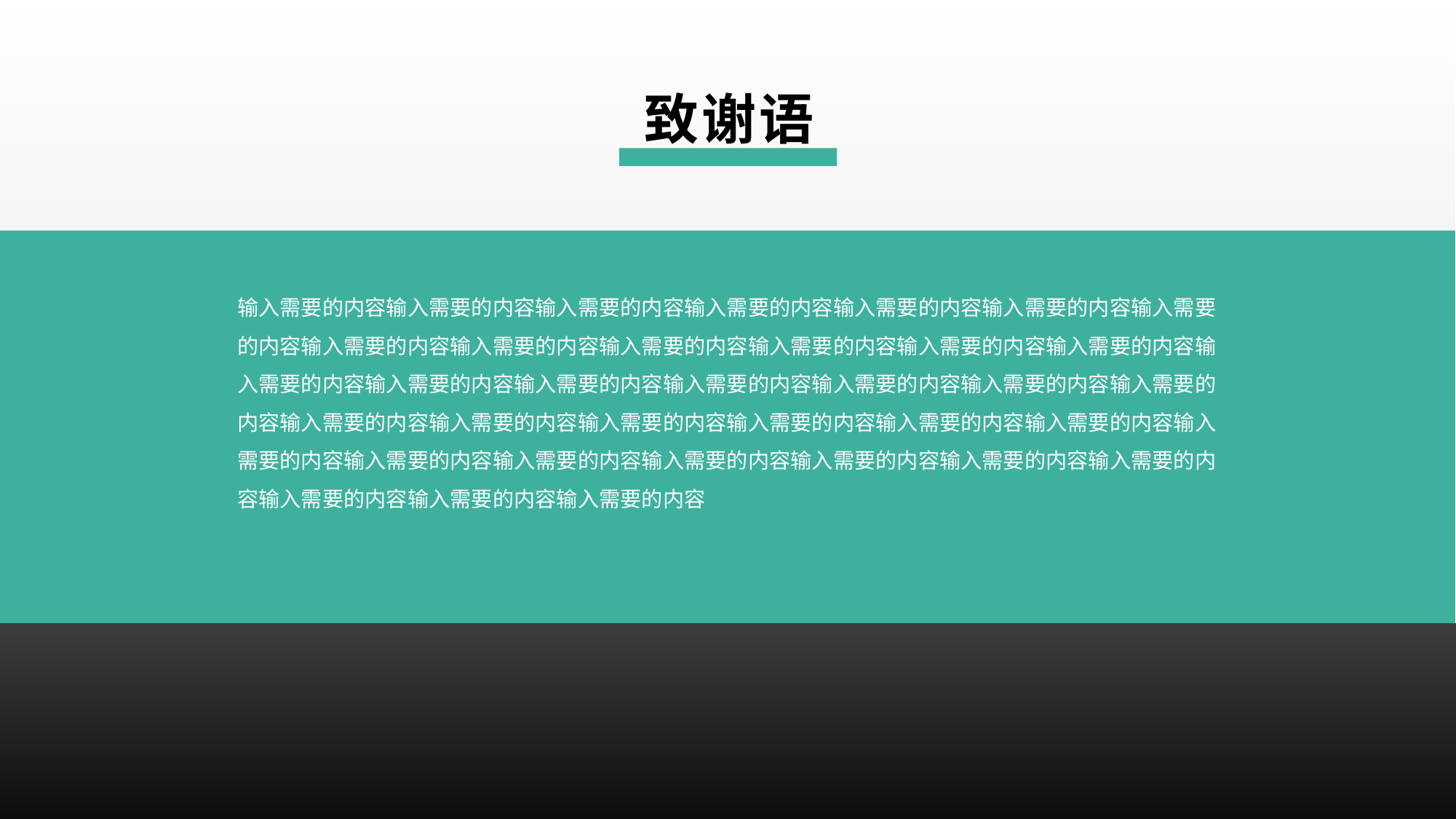

# 致谢语

输入需要的内容输入需要的内容输入需要的内容输入需要的内容输入需要的内容输入需要的内容输入需要的内容输入需要的内容输入需要的内容输入需要的内容输入需要的内容输入需要的内容输入需要的内容输入需要的内容输入需要的内容输入需要的内容输入需要的内容输入需要的内容输入需要的内容输入需要的内容输入需要的内容输入需要的内容输入需要的内容输入需要的内容输入需要的内容输入需要的内容输入需要的内容输入需要的内容输入需要的内容输入需要的内容输入需要的内容输入需要的内容输入需要的内容输入需要的内容输入需要的内容输入需要的内容